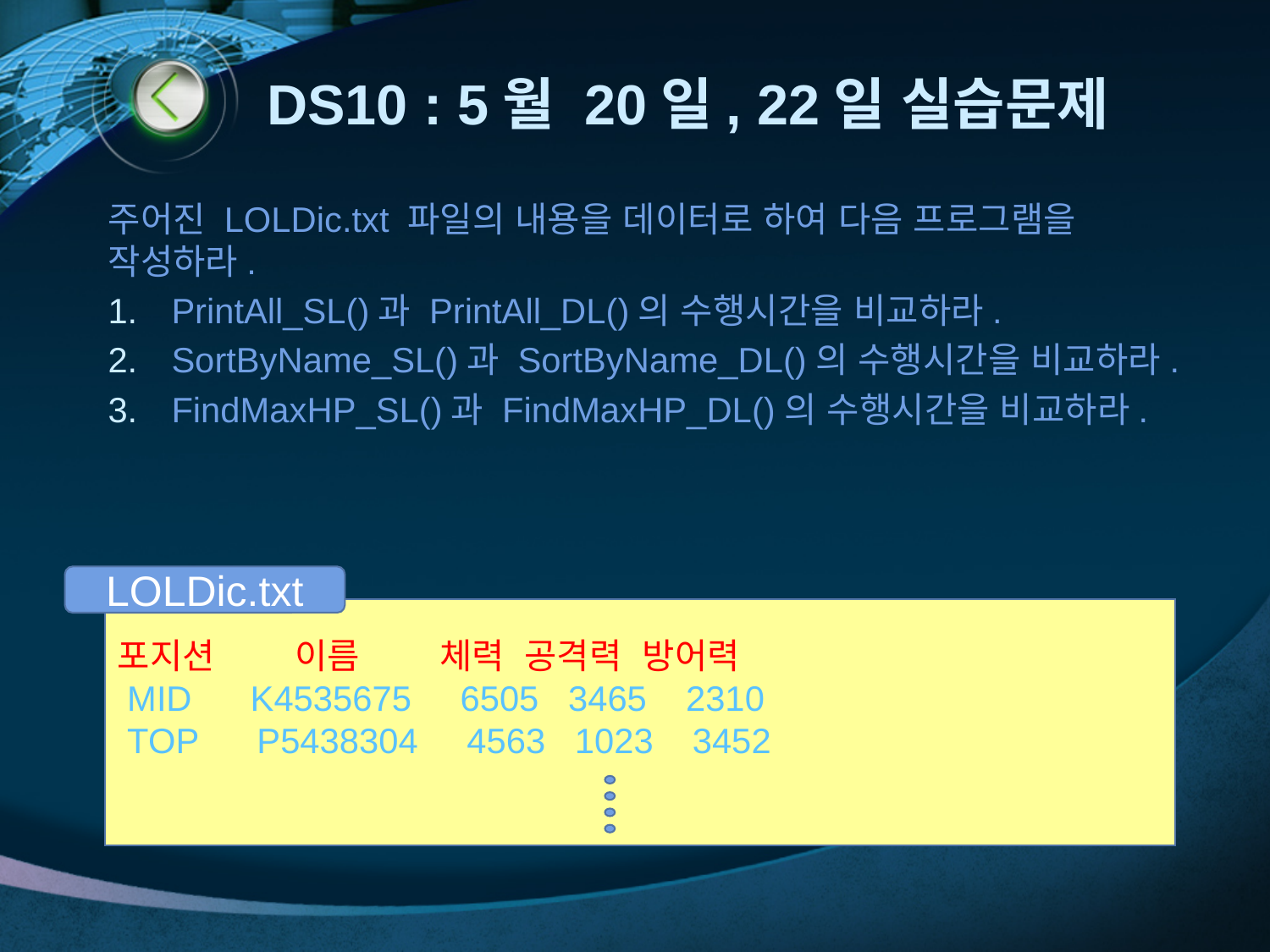

# DS10 : 5월 20일, 22일 실습문제
주어진 LOLDic.txt 파일의 내용을 데이터로 하여 다음 프로그램을 작성하라.
PrintAll_SL()과 PrintAll_DL()의 수행시간을 비교하라.
SortByName_SL()과 SortByName_DL()의 수행시간을 비교하라.
FindMaxHP_SL()과 FindMaxHP_DL()의 수행시간을 비교하라.

LOLDic.txt

포지션        이름        체력  공격력  방어력
 MID      K4535675     6505   3465    2310
 TOP      P5438304     4563   1023    3452